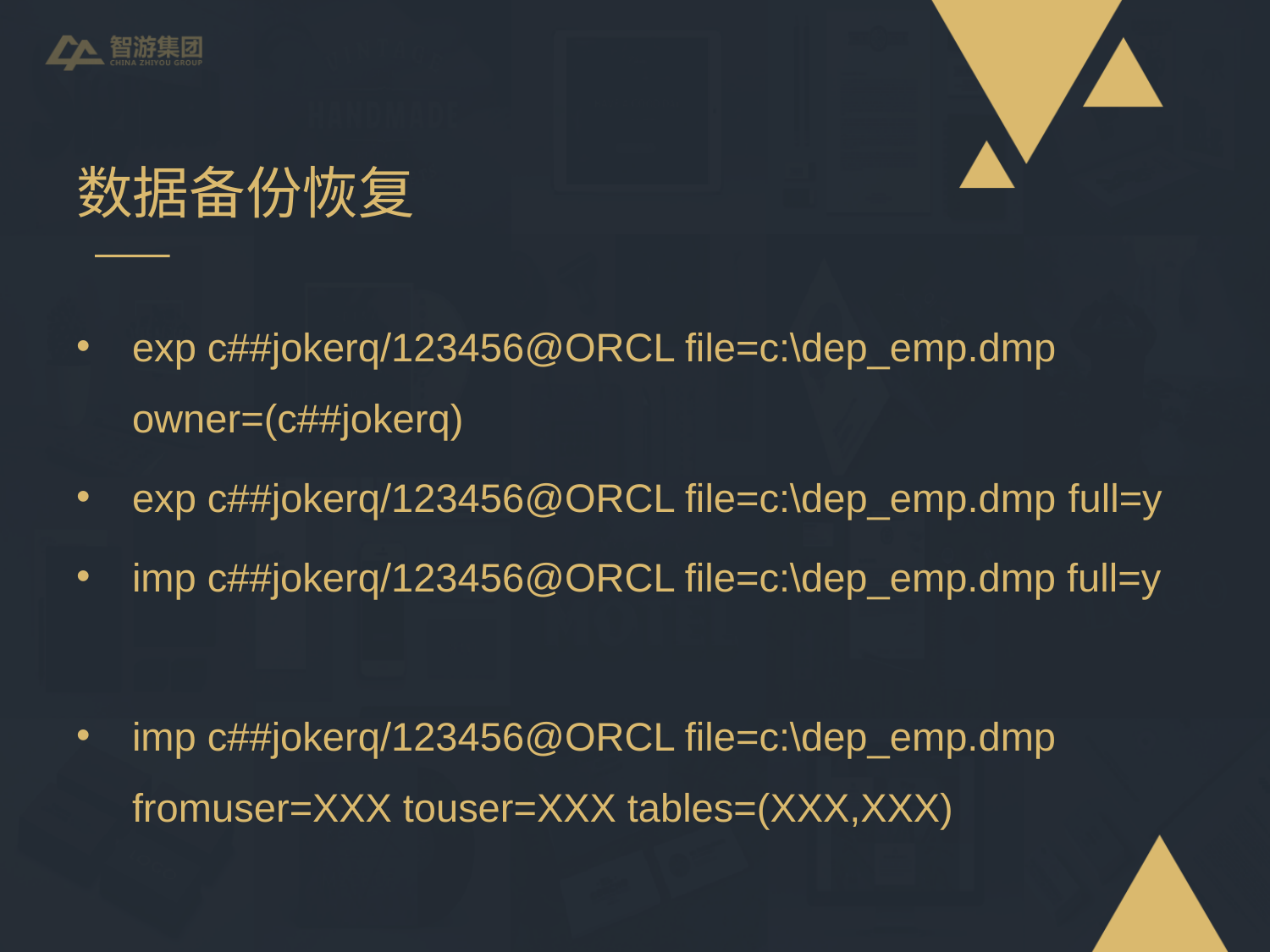

# 数据备份恢复
exp c##jokerq/123456@ORCL file=c:\dep_emp.dmp owner=(c##jokerq)
exp c##jokerq/123456@ORCL file=c:\dep_emp.dmp full=y
imp c##jokerq/123456@ORCL file=c:\dep_emp.dmp full=y

imp c##jokerq/123456@ORCL file=c:\dep_emp.dmp fromuser=XXX touser=XXX tables=(XXX,XXX)